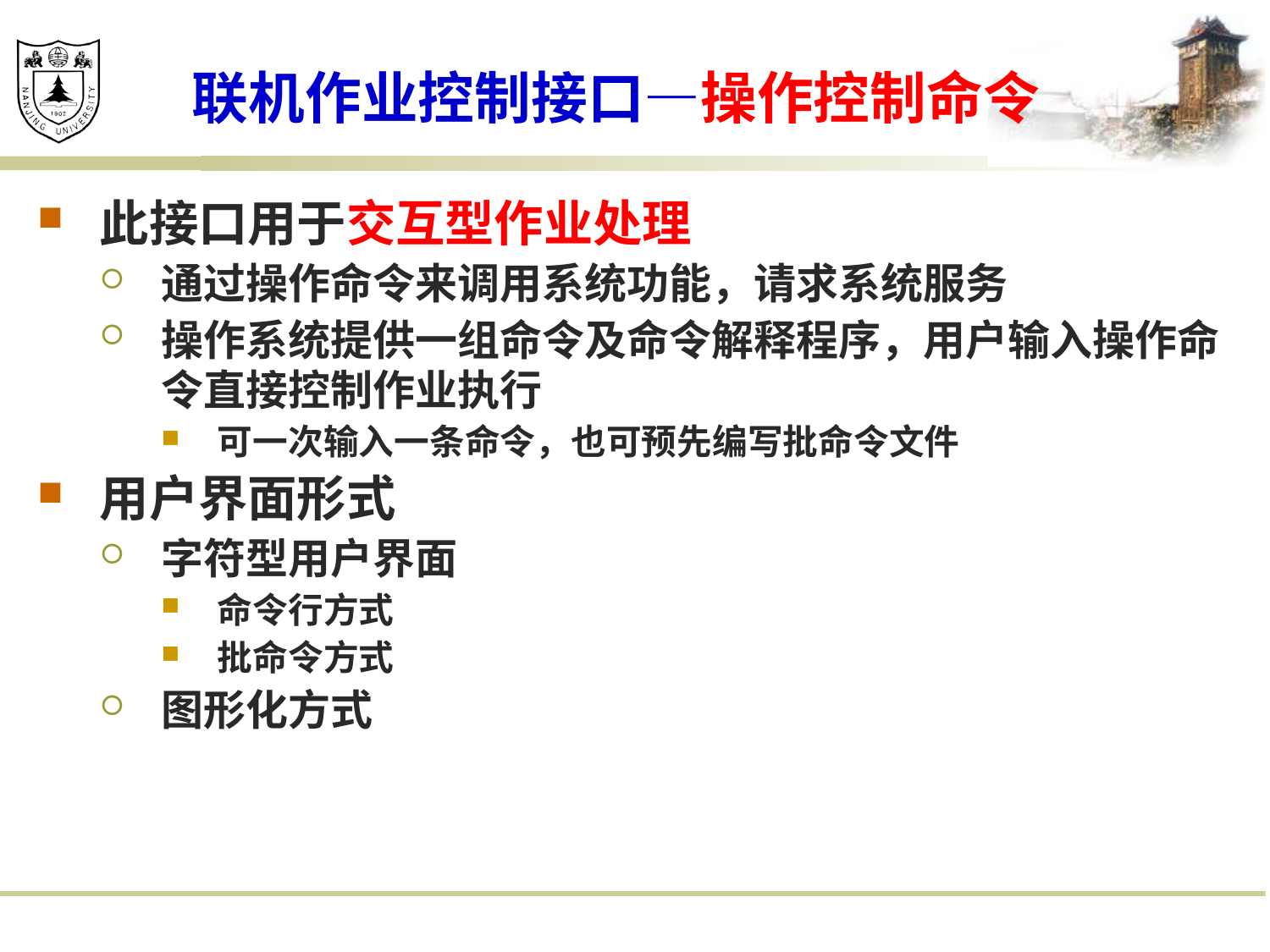

# 联机作业控制接口—操作控制命令

此接口用于交互型作业处理
通过操作命令来调用系统功能，请求系统服务
操作系统提供一组命令及命令解释程序，用户输入操作命令直接控制作业执行
可一次输入一条命令，也可预先编写批命令文件
用户界面形式
字符型用户界面
命令行方式
批命令方式
图形化方式

114